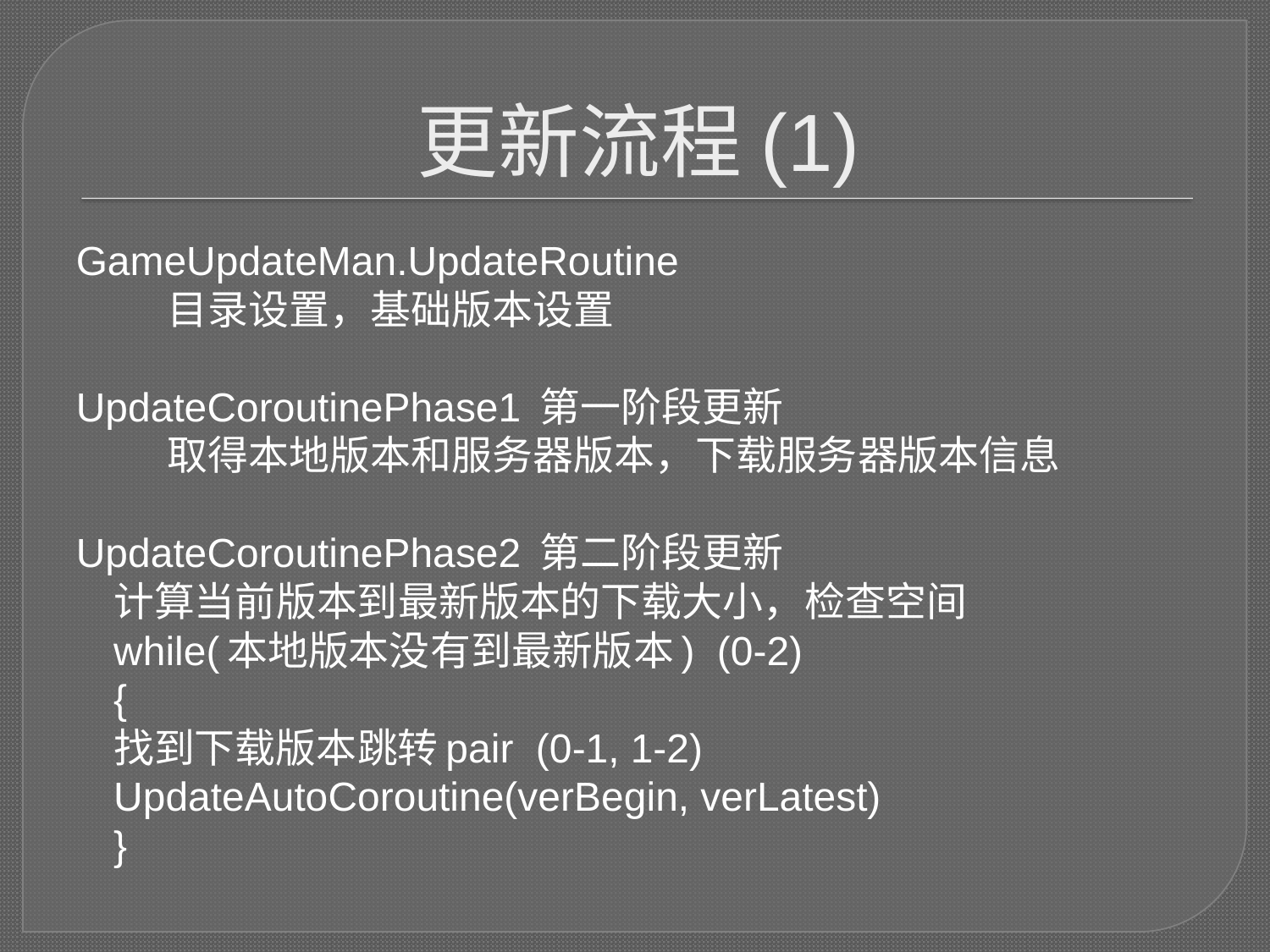

# 更新流程(1)
GameUpdateMan.UpdateRoutine
	目录设置，基础版本设置

UpdateCoroutinePhase1 第一阶段更新
	取得本地版本和服务器版本，下载服务器版本信息

UpdateCoroutinePhase2 第二阶段更新
		计算当前版本到最新版本的下载大小，检查空间
		while(本地版本没有到最新版本)  (0-2)
		{
			找到下载版本跳转pair  (0-1, 1-2)
			UpdateAutoCoroutine(verBegin, verLatest)
		}